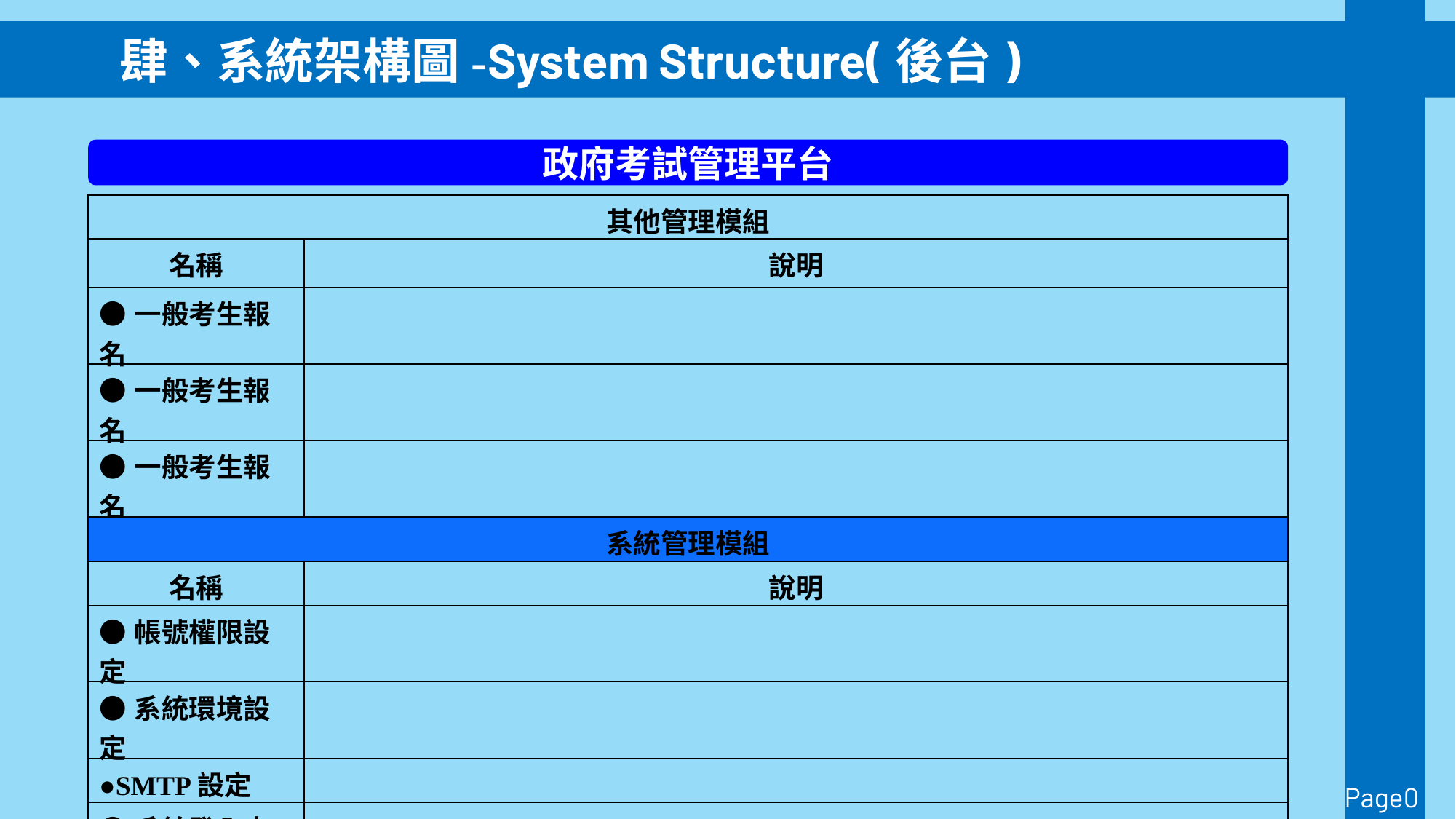

肆、系統架構圖-System Structure(後台)
政府考試管理平台
| 其他管理模組 |  |
| --- | --- |
| 名稱 | 說明 |
| ●一般考生報名 |  |
| ●一般考生報名 |  |
| ●一般考生報名 |  |
| 系統管理模組 |  |
| 名稱 | 說明 |
| ●帳號權限設定 |  |
| ●系統環境設定 |  |
| ●SMTP設定 |  |
| ●系統登入查詢 |  |
Page07